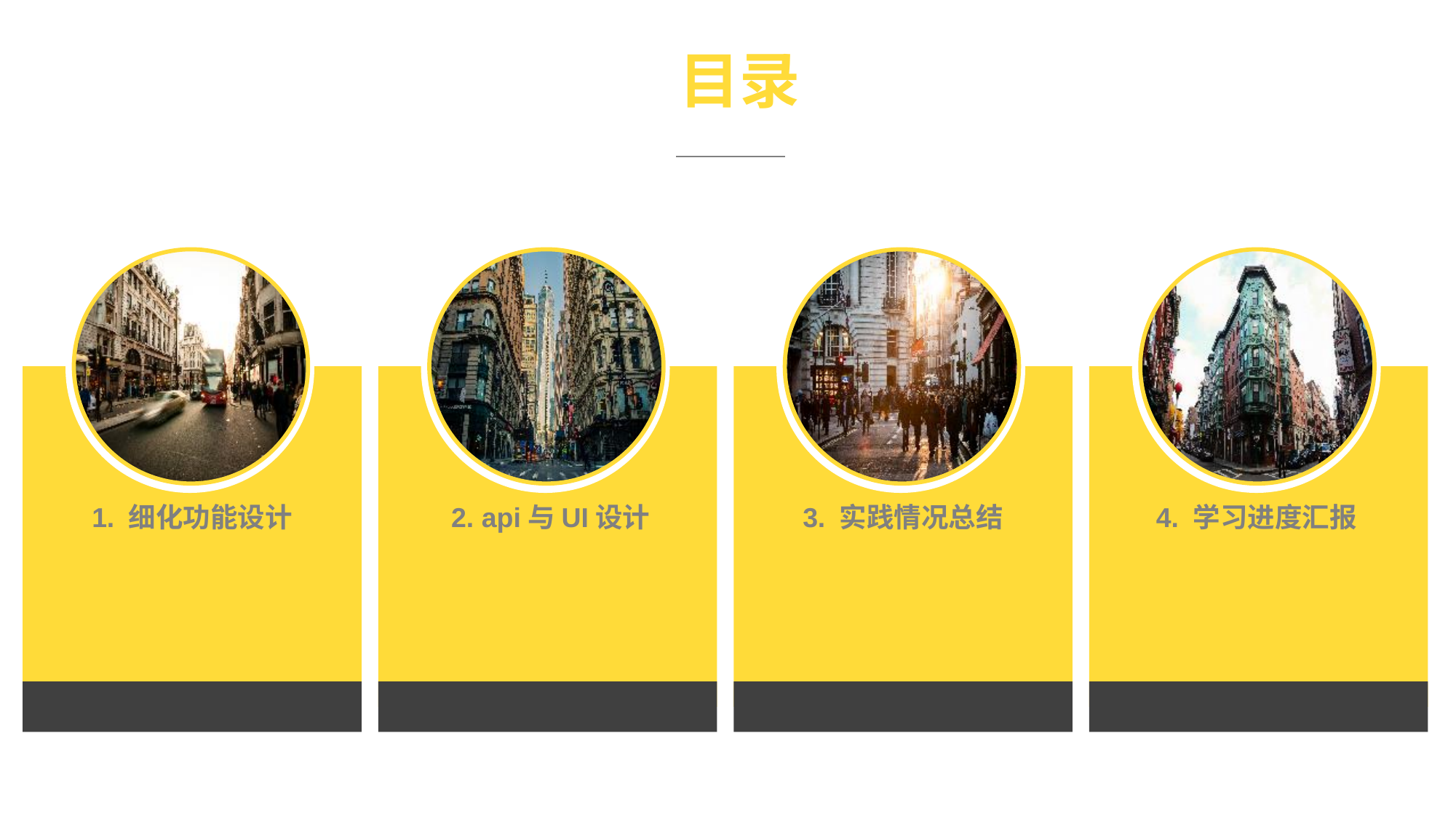

目录

1. 细化功能设计
2. api与UI设计
3. 实践情况总结
4. 学习进度汇报